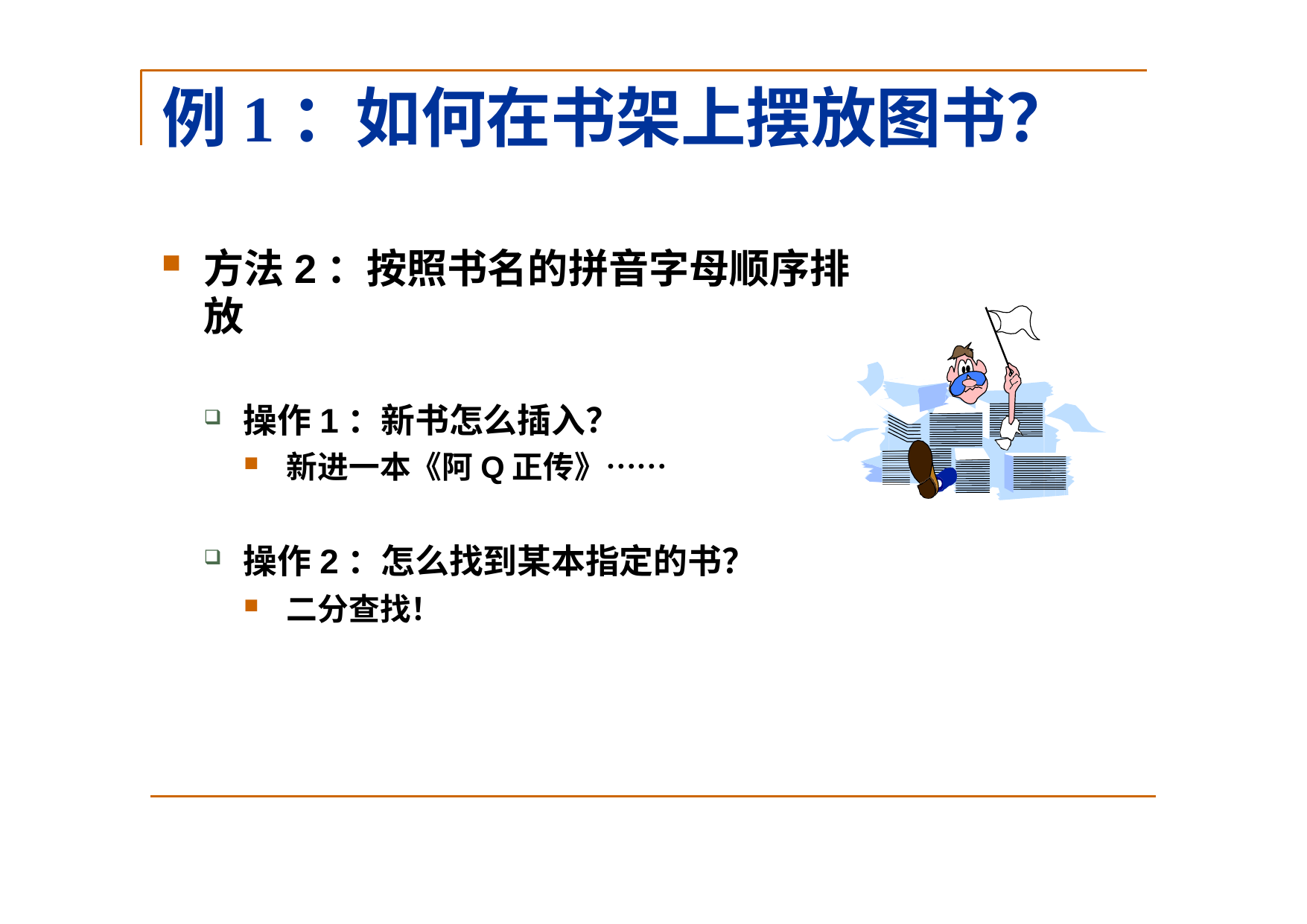

# 例1：如何在书架上摆放图书？
方法2：按照书名的拼音字母顺序排放

操作1：新书怎么插入？
新进一本《阿Q正传》……

操作2：怎么找到某本指定的书？
二分查找！